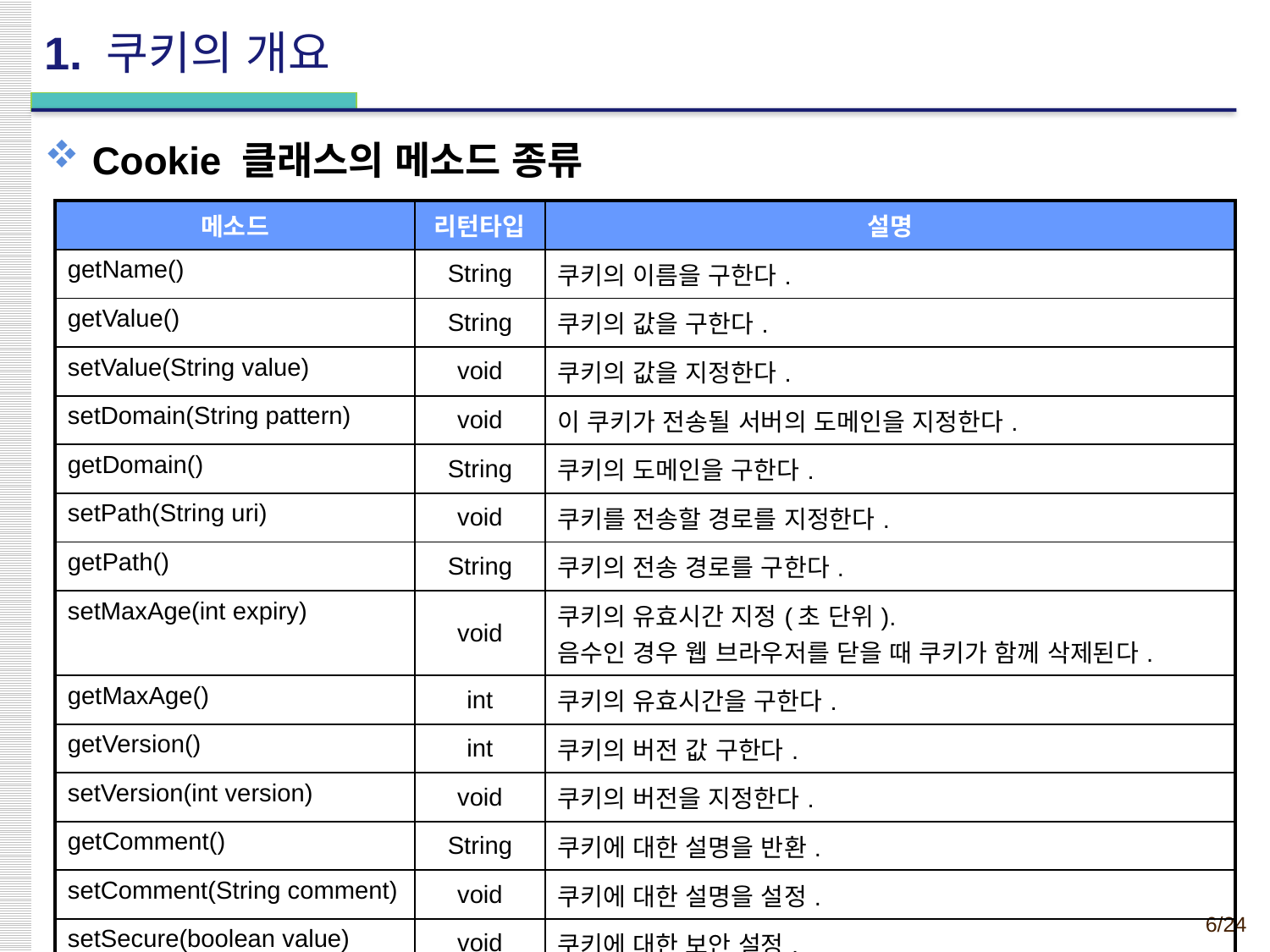

# 1. 쿠키의 개요
Cookie 클래스의 메소드 종류
| 메소드 | 리턴타입 | 설명 |
| --- | --- | --- |
| getName() | String | 쿠키의 이름을 구한다. |
| getValue() | String | 쿠키의 값을 구한다. |
| setValue(String value) | void | 쿠키의 값을 지정한다. |
| setDomain(String pattern) | void | 이 쿠키가 전송될 서버의 도메인을 지정한다. |
| getDomain() | String | 쿠키의 도메인을 구한다. |
| setPath(String uri) | void | 쿠키를 전송할 경로를 지정한다. |
| getPath() | String | 쿠키의 전송 경로를 구한다. |
| setMaxAge(int expiry) | void | 쿠키의 유효시간 지정(초 단위). 음수인 경우 웹 브라우저를 닫을 때 쿠키가 함께 삭제된다. |
| getMaxAge() | int | 쿠키의 유효시간을 구한다. |
| getVersion() | int | 쿠키의 버전 값 구한다. |
| setVersion(int version) | void | 쿠키의 버전을 지정한다. |
| getComment() | String | 쿠키에 대한 설명을 반환. |
| setComment(String comment) | void | 쿠키에 대한 설명을 설정. |
| setSecure(boolean value) | void | 쿠키에 대한 보안 설정. |